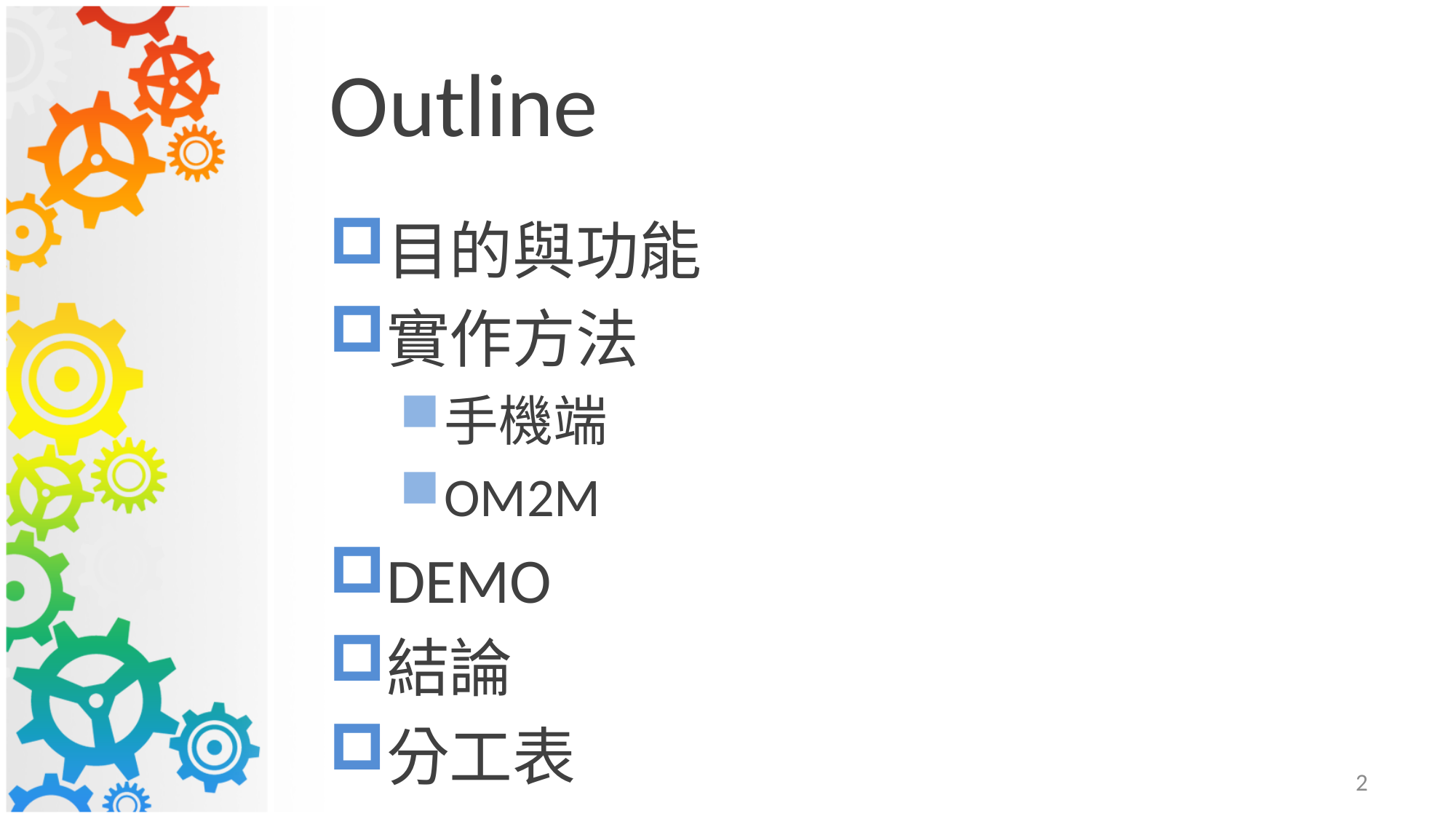

# Outline
目的與功能
實作方法
手機端
OM2M
DEMO
結論
分工表
2